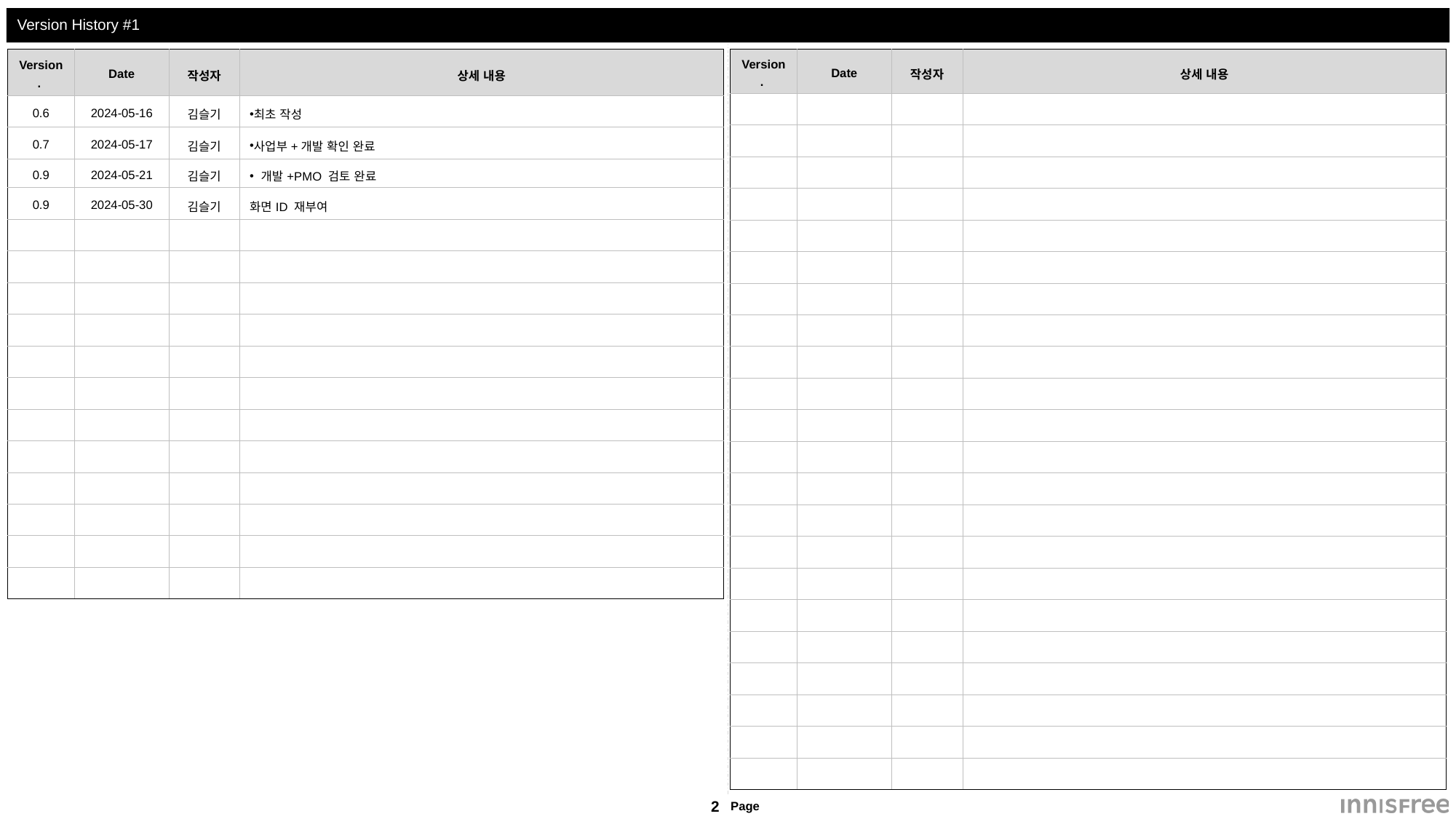

# Version History #1
| Version. | Date | 작성자 | 상세 내용 |
| --- | --- | --- | --- |
| 0.6 | 2024-05-16 | 김슬기 | 최초 작성 |
| 0.7 | 2024-05-17 | 김슬기 | 사업부+개발 확인 완료 |
| 0.9 | 2024-05-21 | 김슬기 | 개발+PMO 검토 완료 |
| 0.9 | 2024-05-30 | 김슬기 | 화면ID 재부여 |
|  |  |  |  |
|  |  |  |  |
|  |  |  |  |
|  |  |  |  |
|  |  |  |  |
|  |  |  |  |
|  |  |  |  |
|  |  |  |  |
|  |  |  |  |
|  |  |  |  |
|  |  |  |  |
|  |  |  |  |
| Version. | Date | 작성자 | 상세 내용 |
| --- | --- | --- | --- |
|  |  |  |  |
|  |  |  |  |
|  |  |  |  |
|  |  |  |  |
|  |  |  |  |
|  |  |  |  |
|  |  |  |  |
|  |  |  |  |
|  |  |  |  |
|  |  |  |  |
|  |  |  |  |
|  |  |  |  |
|  |  |  |  |
|  |  |  |  |
|  |  |  |  |
|  |  |  |  |
|  |  |  |  |
|  |  |  |  |
|  |  |  |  |
|  |  |  |  |
|  |  |  |  |
|  |  |  |  |